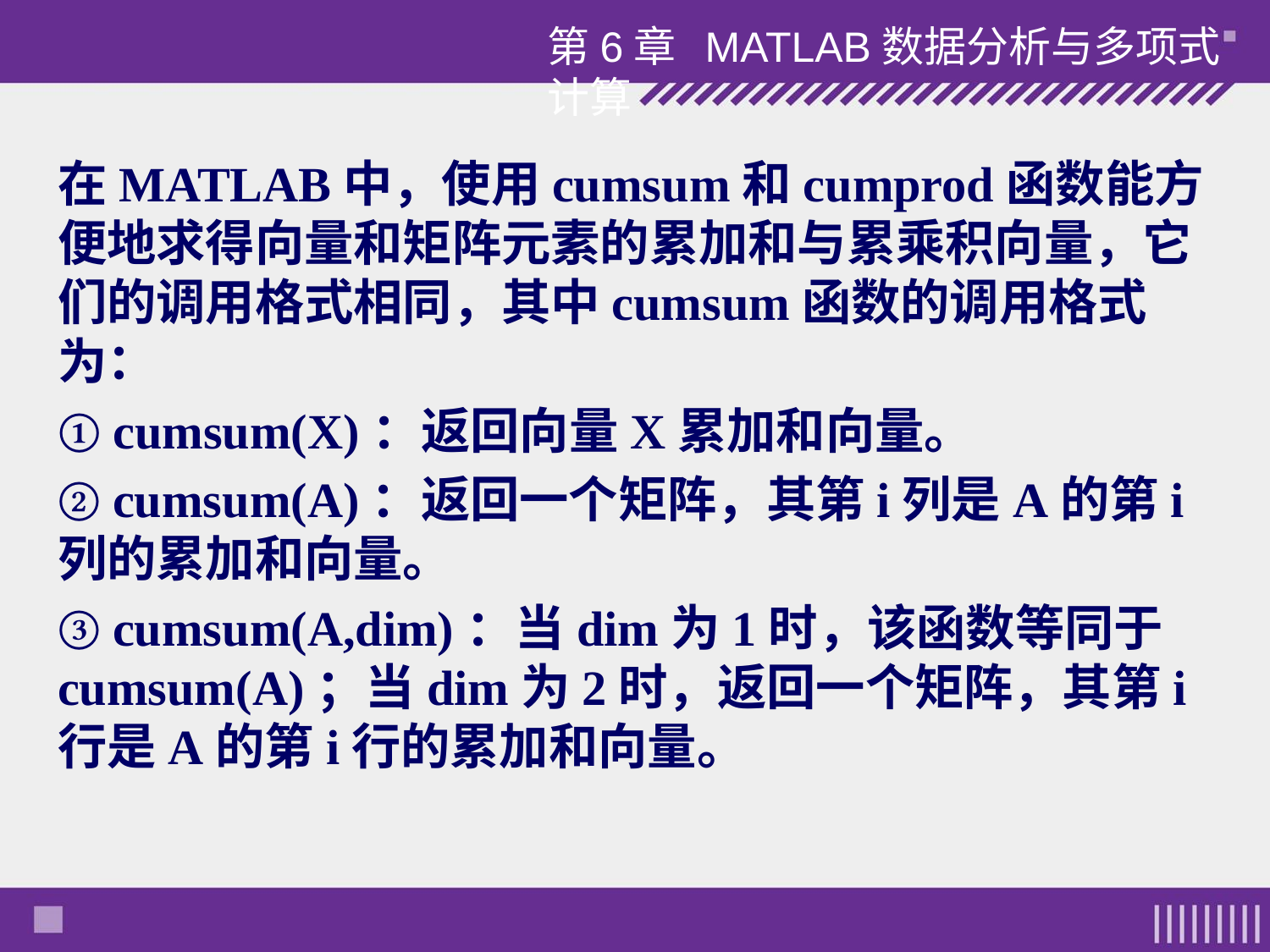

第6章  MATLAB数据分析与多项式计算
在MATLAB中，使用cumsum和cumprod函数能方便地求得向量和矩阵元素的累加和与累乘积向量，它们的调用格式相同，其中cumsum函数的调用格式为：
① cumsum(X)：返回向量X累加和向量。
② cumsum(A)：返回一个矩阵，其第i列是A的第i列的累加和向量。
③ cumsum(A,dim)：当dim为1时，该函数等同于cumsum(A)；当dim为2时，返回一个矩阵，其第i行是A的第i行的累加和向量。